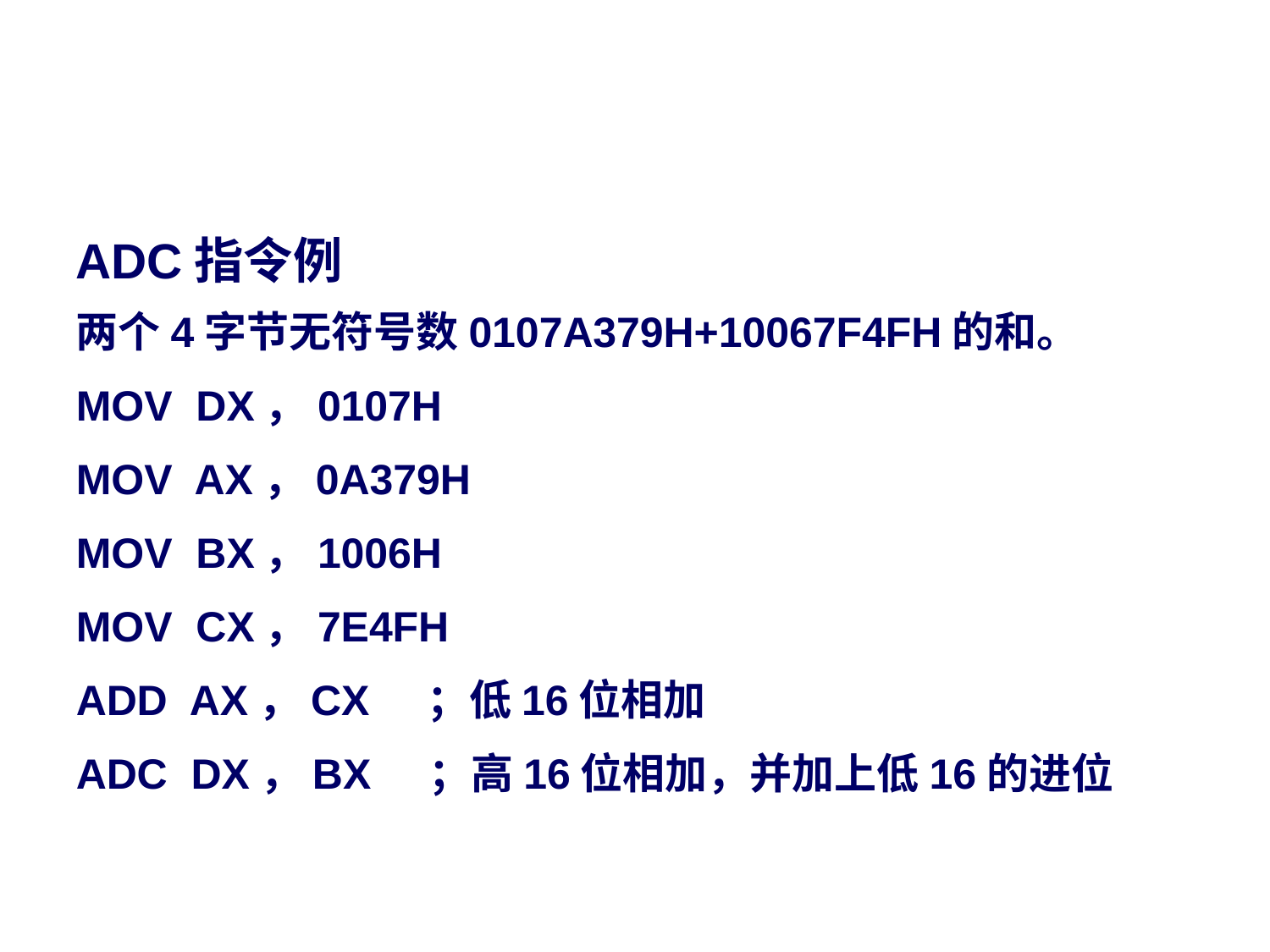

#
ADC指令例
两个4字节无符号数0107A379H+10067F4FH的和。
MOV  DX，0107H
MOV  AX，0A379H
MOV  BX，1006H
MOV  CX，7E4FH
ADD  AX，CX    ；低16位相加
ADC  DX，BX    ；高16位相加，并加上低16的进位